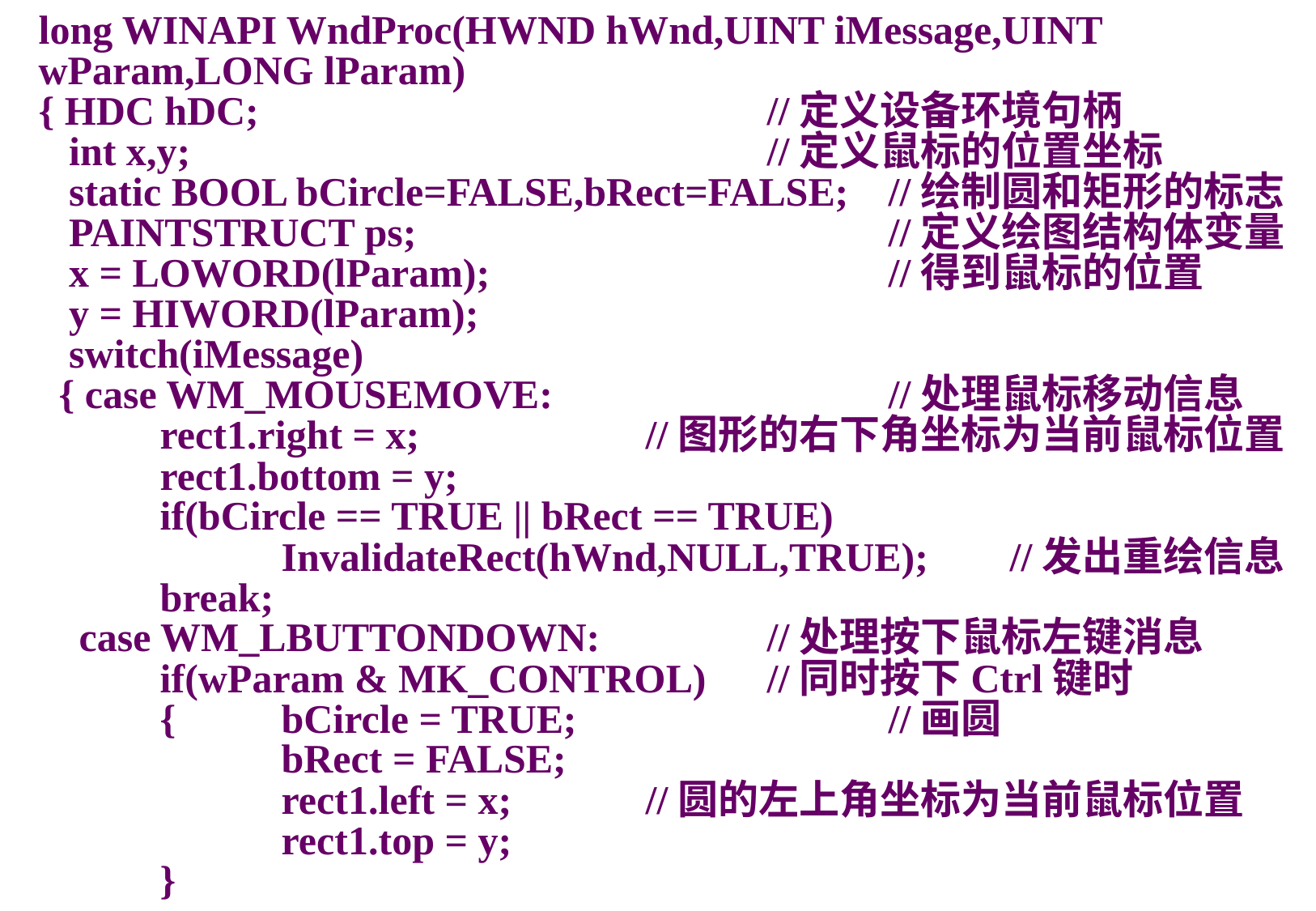

long WINAPI WndProc(HWND hWnd,UINT iMessage,UINT wParam,LONG lParam)
{ HDC hDC;					//定义设备环境句柄
   int x,y;					//定义鼠标的位置坐标
   static BOOL bCircle=FALSE,bRect=FALSE;	//绘制圆和矩形的标志
   PAINTSTRUCT ps;				//定义绘图结构体变量
   x = LOWORD(lParam);				//得到鼠标的位置
   y = HIWORD(lParam);
   switch(iMessage)
  { case WM_MOUSEMOVE:			//处理鼠标移动信息
	rect1.right = x;		//图形的右下角坐标为当前鼠标位置
	rect1.bottom = y;
	if(bCircle == TRUE || bRect == TRUE)
		InvalidateRect(hWnd,NULL,TRUE);	//发出重绘信息
	break;
    case WM_LBUTTONDOWN:		//处理按下鼠标左键消息
	if(wParam & MK_CONTROL)	//同时按下Ctrl键时
	{	bCircle = TRUE;			//画圆
		bRect = FALSE;
		rect1.left = x;		//圆的左上角坐标为当前鼠标位置
		rect1.top = y;
	}